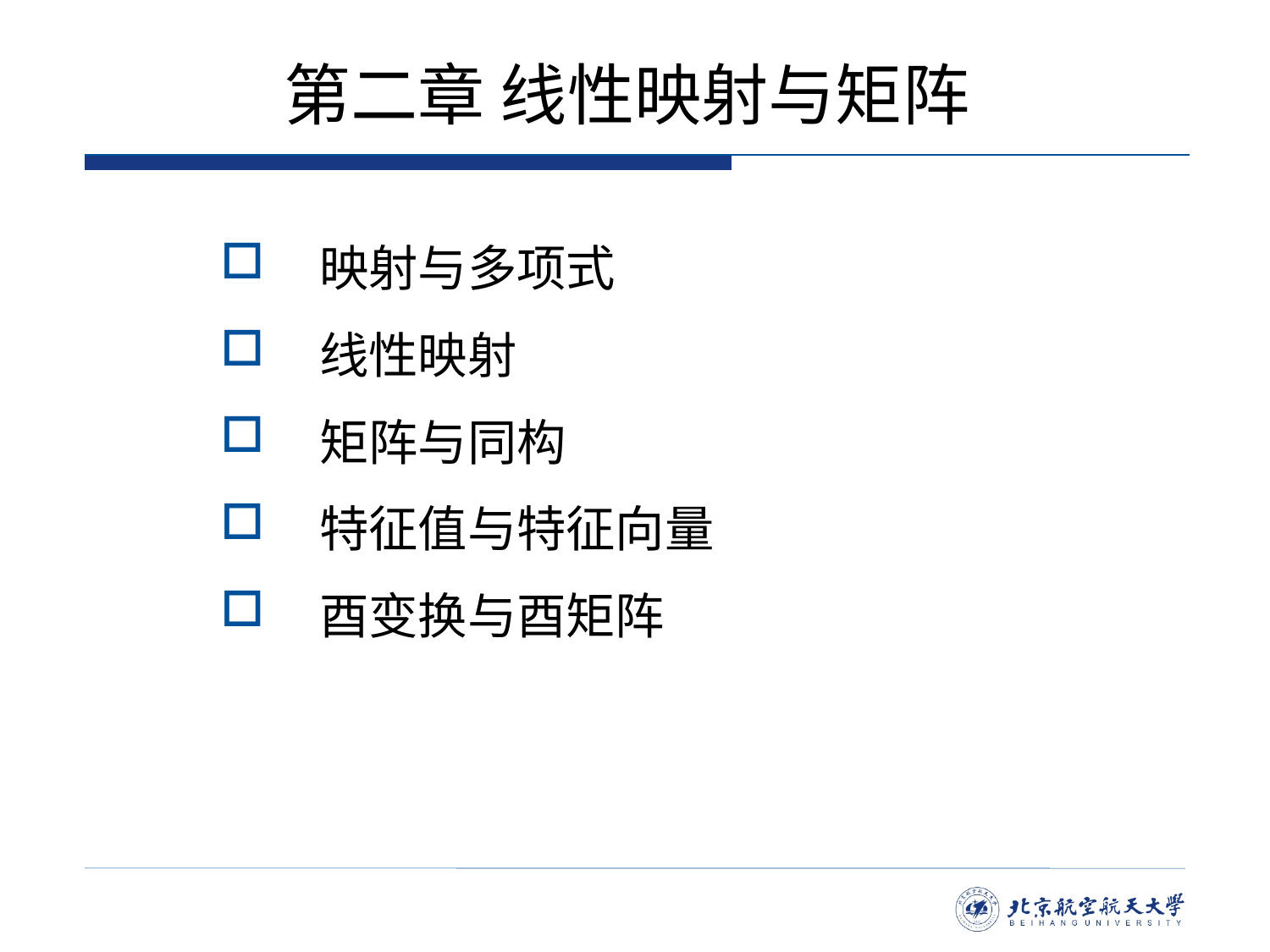

# 第二章 线性映射与矩阵
  映射与多项式
  线性映射
  矩阵与同构
  特征值与特征向量
  酉变换与酉矩阵